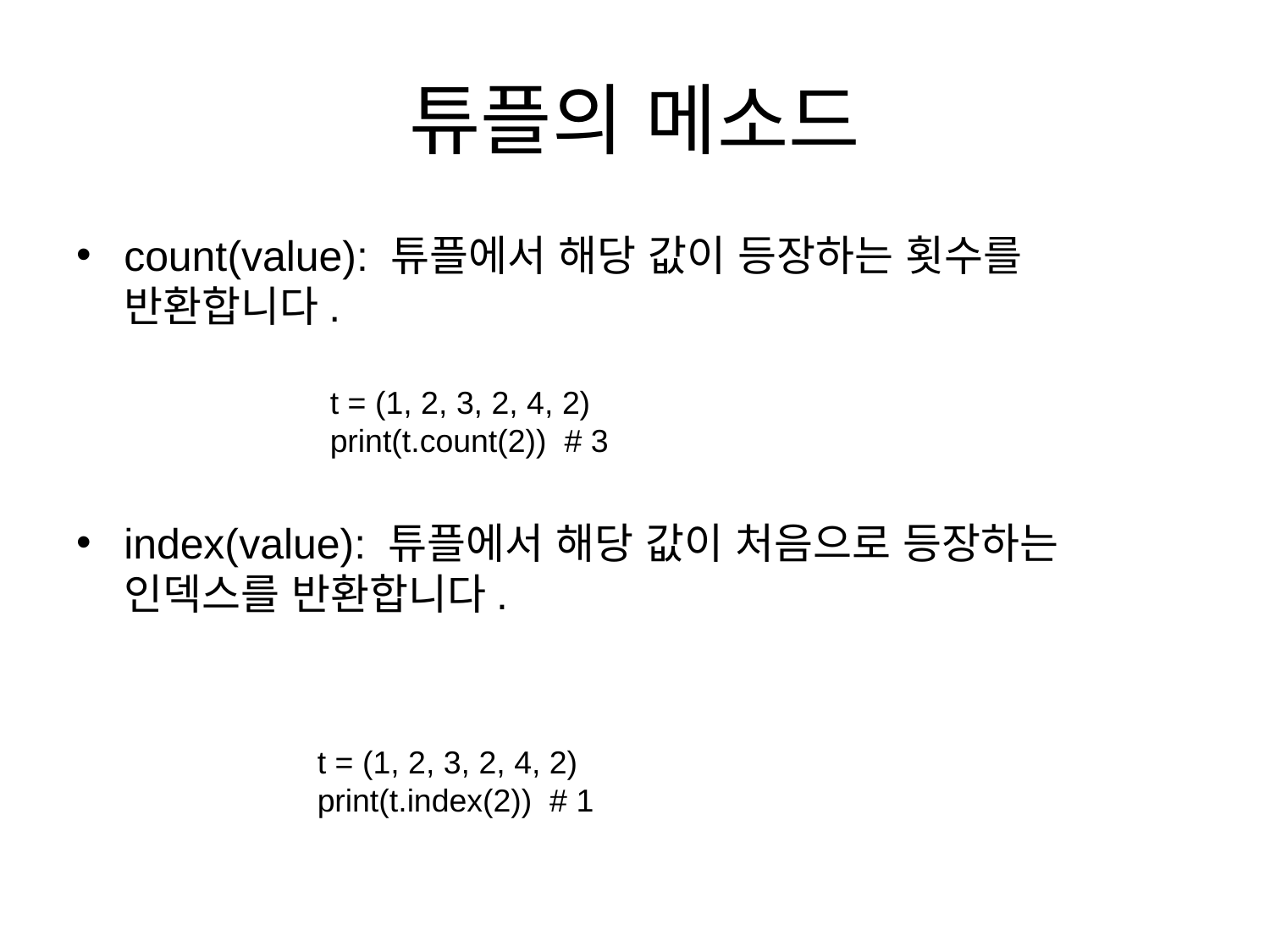

# 튜플의 메소드
count(value): 튜플에서 해당 값이 등장하는 횟수를 반환합니다.

index(value): 튜플에서 해당 값이 처음으로 등장하는 인덱스를 반환합니다.

t = (1, 2, 3, 2, 4, 2)
print(t.count(2))  # 3
t = (1, 2, 3, 2, 4, 2)
print(t.index(2))  # 1